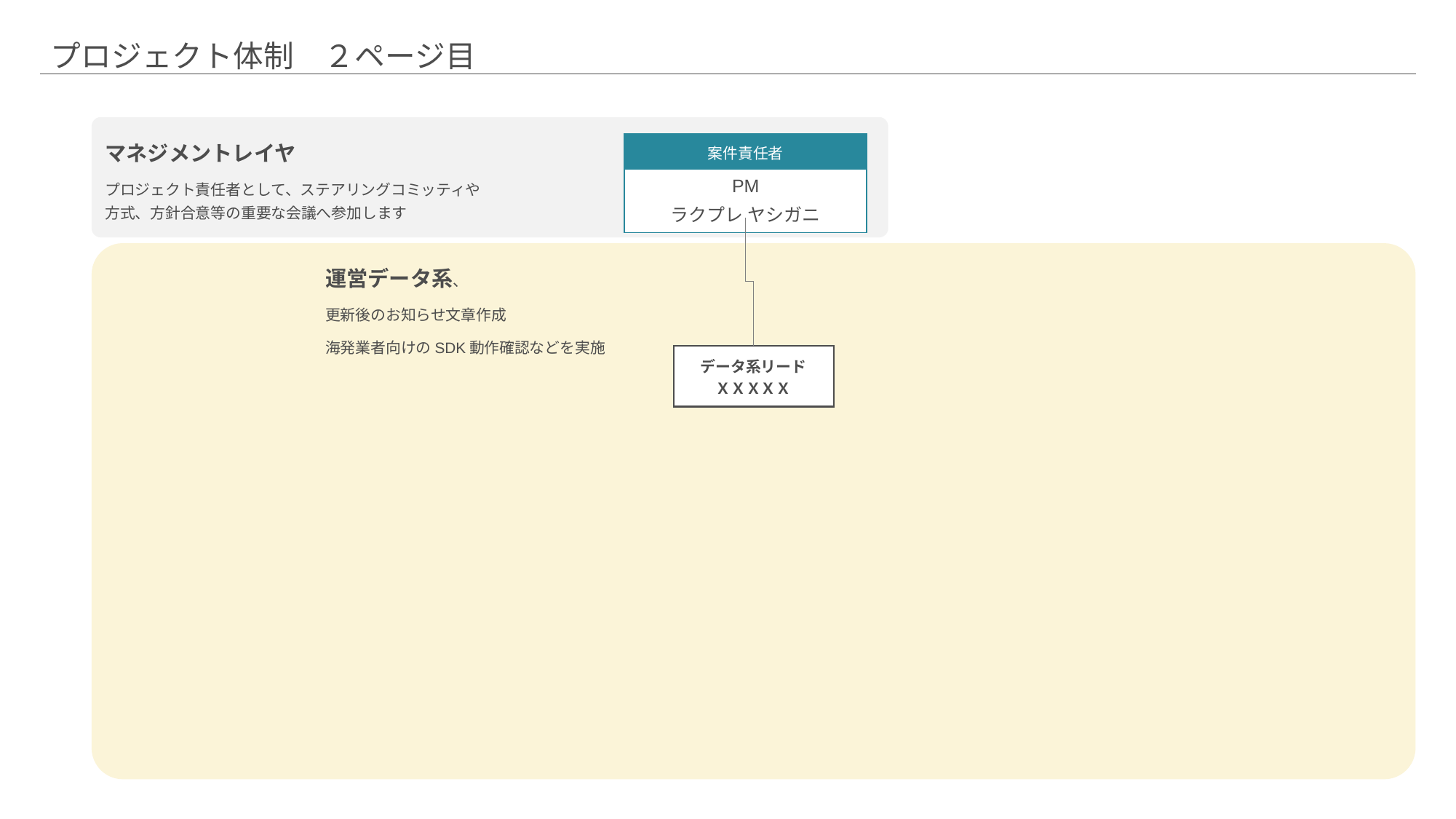

# プロジェクト体制　２ページ目
マネジメントレイヤ
プロジェクト責任者として、ステアリングコミッティや
方式、方針合意等の重要な会議へ参加します
| 案件責任者 |
| --- |
| PM ラクプレ ヤシガニ |
運営データ系、
更新後のお知らせ文章作成
海発業者向けのSDK動作確認などを実施
データ系リード
ＸＸＸＸＸ